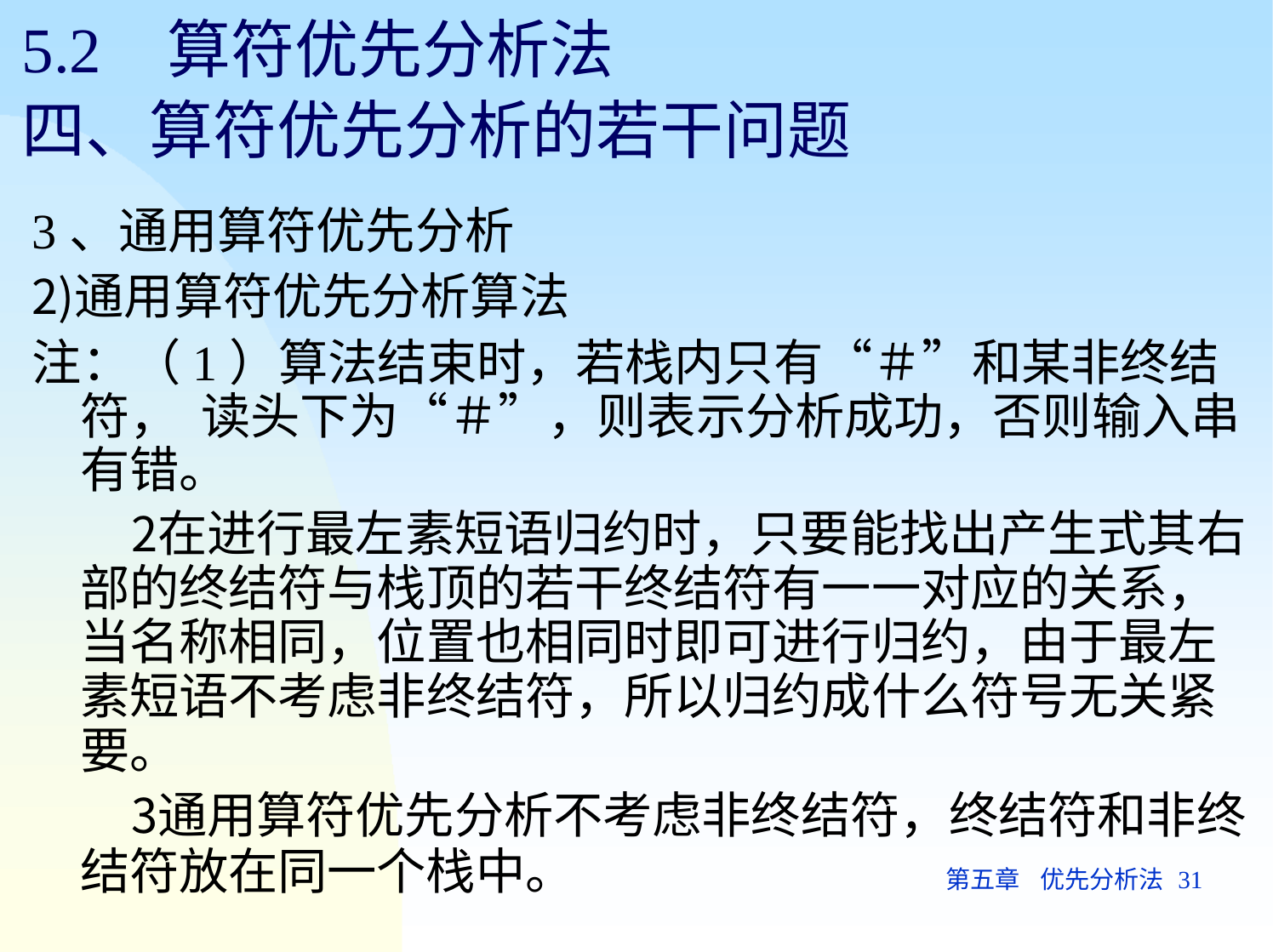

# 5.2	算符优先分析法
四、算符优先分析的若干问题
3、通用算符优先分析
通用算符优先分析算法
注：（1）算法结束时，若栈内只有“＃”和某非终结符，  读头下为“＃”，则表示分析成功，否则输入串有错。
在进行最左素短语归约时，只要能找出产生式其右部的终结符与栈顶的若干终结符有一一对应的关系，当名称相同，位置也相同时即可进行归约，由于最左素短语不考虑非终结符，所以归约成什么符号无关紧要。
通用算符优先分析不考虑非终结符，终结符和非终结符放在同一个栈中。
第五章	优先分析法 31